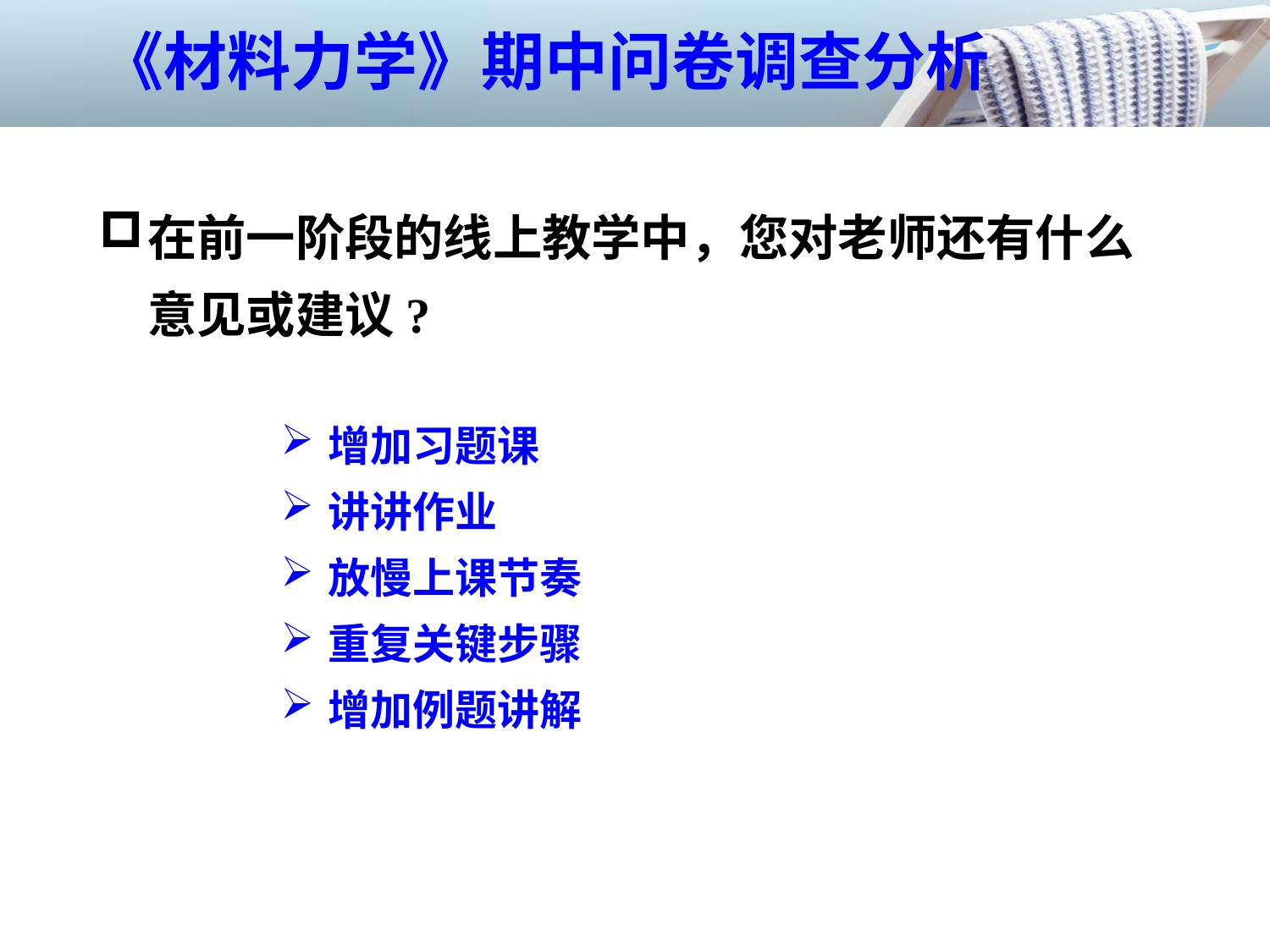

《材料力学》期中问卷调查分析
在前一阶段的线上教学中，您对老师还有什么意见或建议?
增加习题课
讲讲作业
放慢上课节奏
重复关键步骤
增加例题讲解